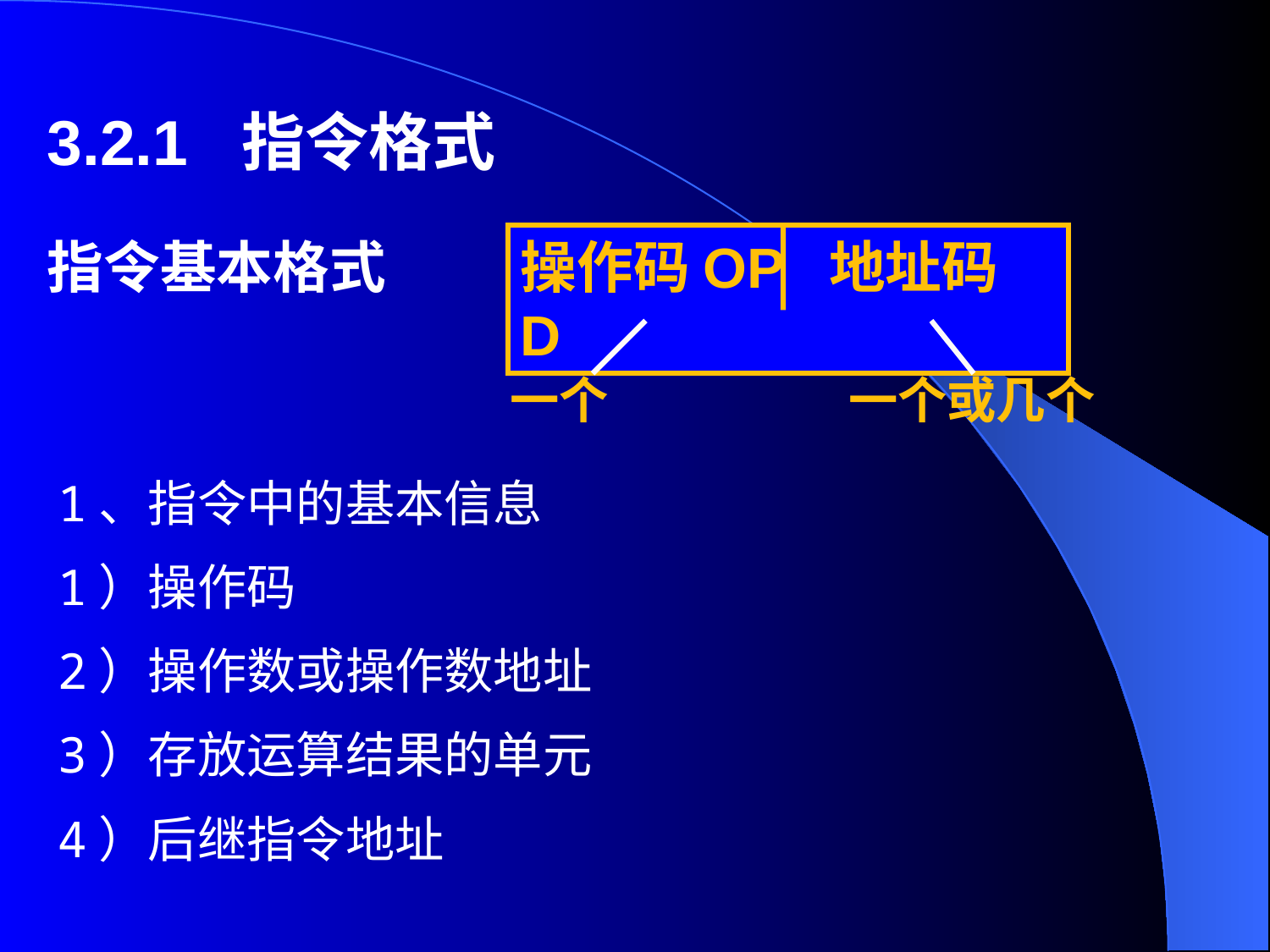

3.2.1 指令格式
指令基本格式
操作码OP  地址码 D

一个
一个或几个
1、指令中的基本信息
1）操作码
2）操作数或操作数地址
3）存放运算结果的单元
4）后继指令地址